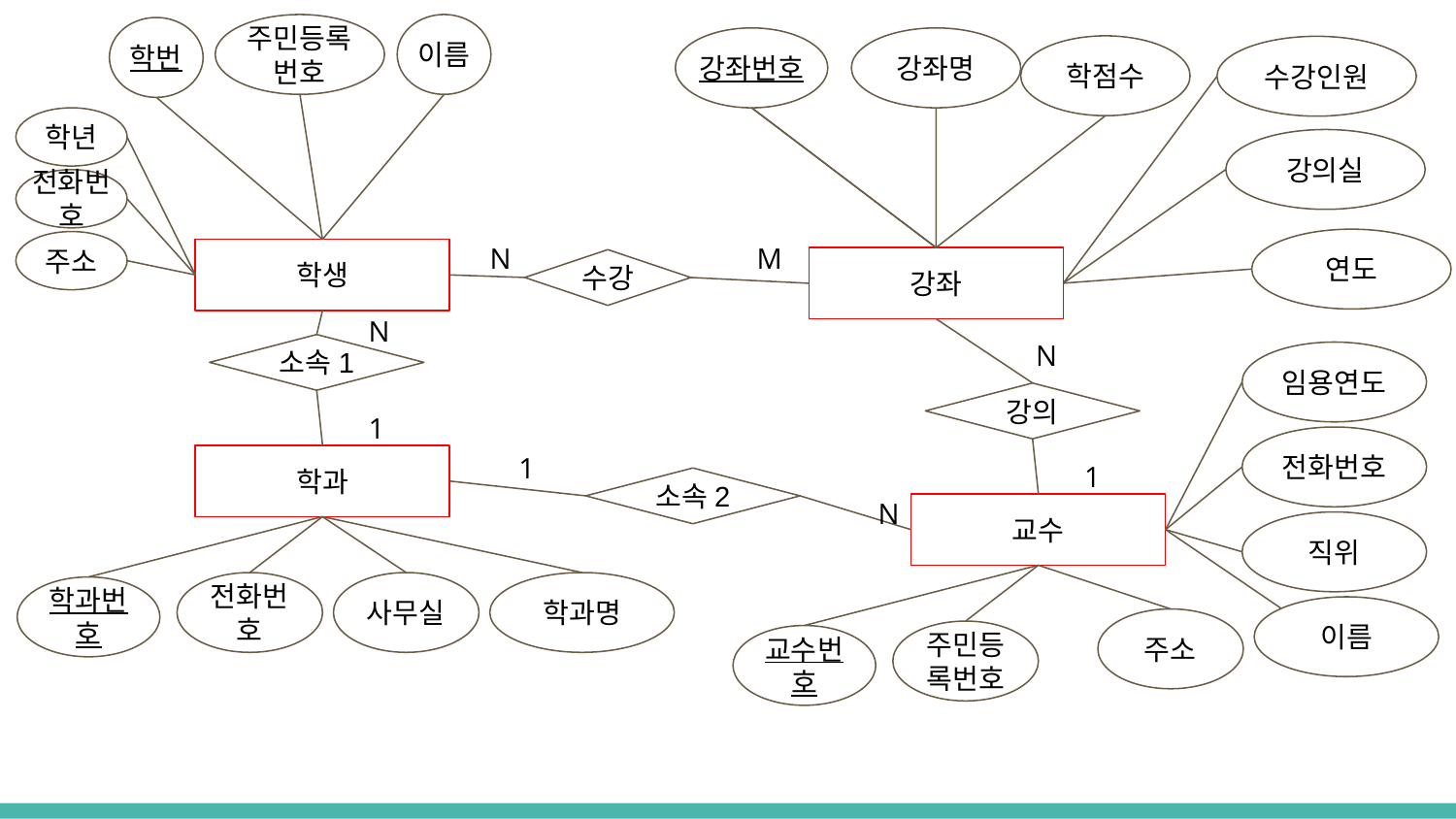

주민등록번호
이름
학번
강좌번호
강좌명
학점수
수강인원
학년
강의실
전화번호
N
M
연도
주소
학생
강좌
수강
N
N
소속1
임용연도
강의
1
전화번호
1
1
학과
소속2
N
교수
직위
전화번호
사무실
학과명
학과번호
이름
주소
주민등록번호
교수번호